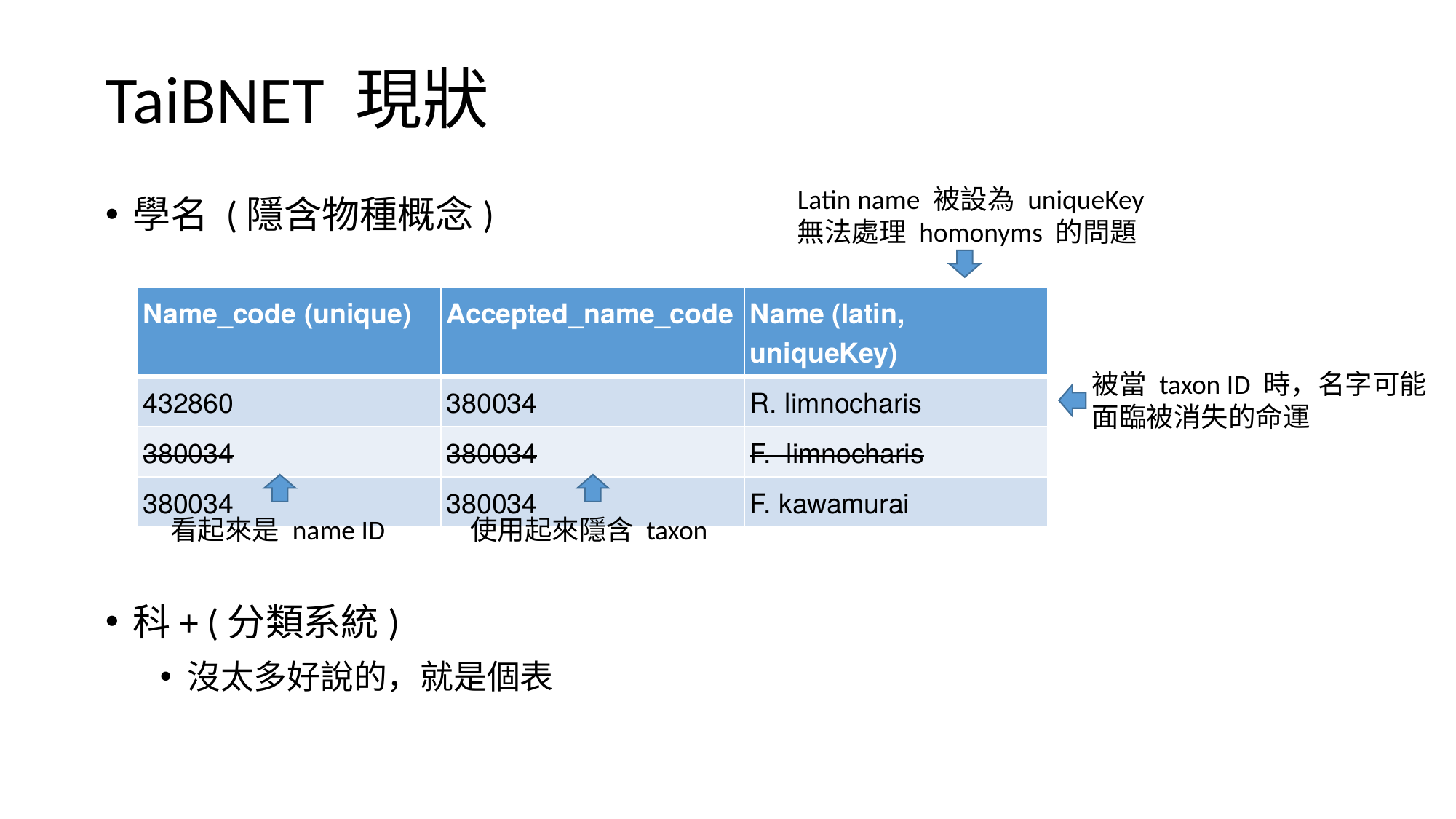

# TaiBNET 現狀
Latin name 被設為 uniqueKey
無法處理 homonyms 的問題
學名 (隱含物種概念)

科+ (分類系統)
沒太多好說的，就是個表

| Name\_code (unique) | Accepted\_name\_code | Name (latin, uniqueKey) |
| --- | --- | --- |
| 432860 | 380034 | R. limnocharis |
| 380034 | 380034 | F. limnocharis |
| 380034 | 380034 | F. kawamurai |
被當 taxon ID 時，名字可能
面臨被消失的命運

看起來是 name ID
使用起來隱含 taxon
2